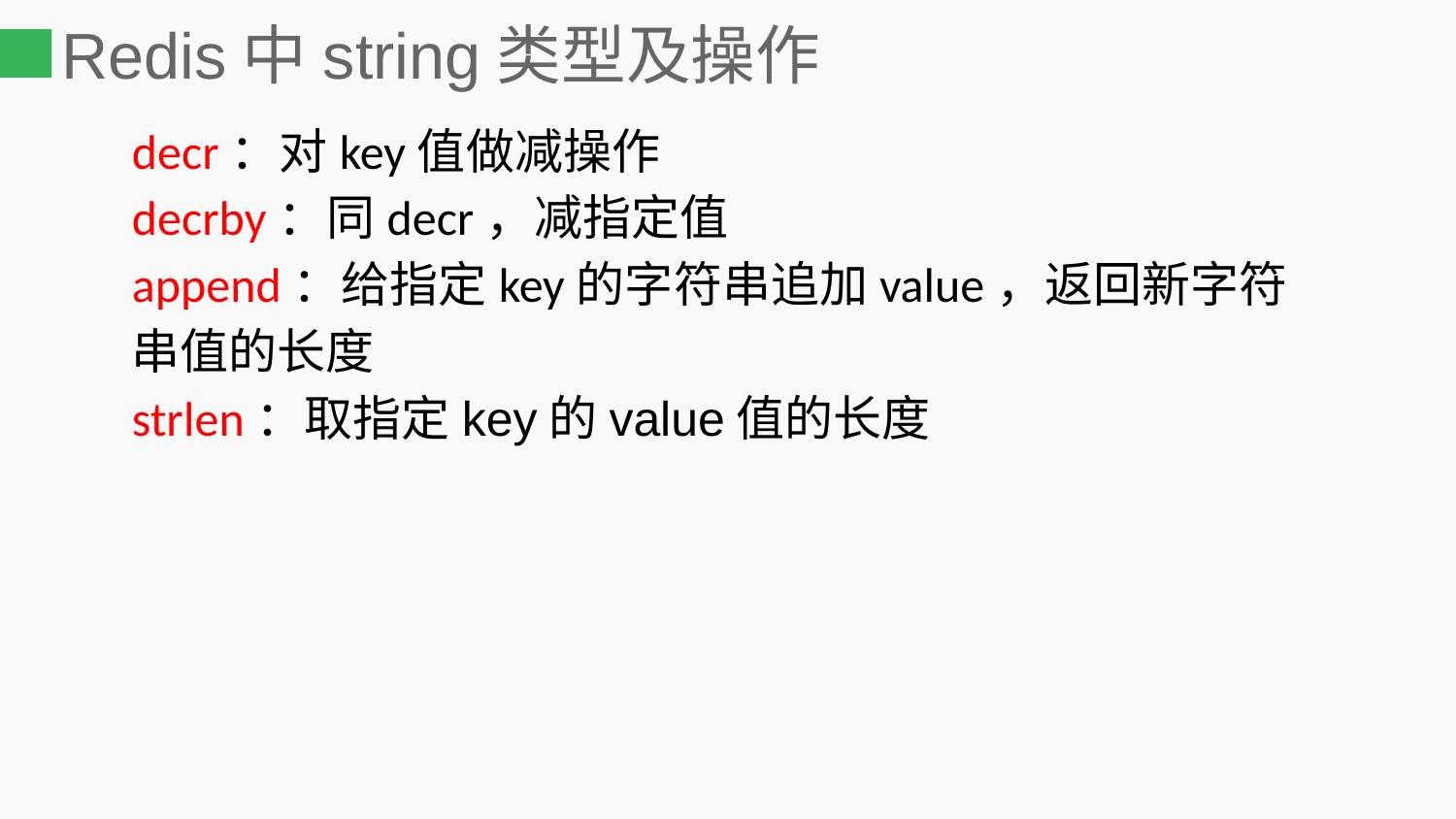

# Redis中string类型及操作
decr：对key值做减操作
decrby：同decr，减指定值
append：给指定key的字符串追加value，返回新字符串值的长度
strlen：取指定key的value值的长度